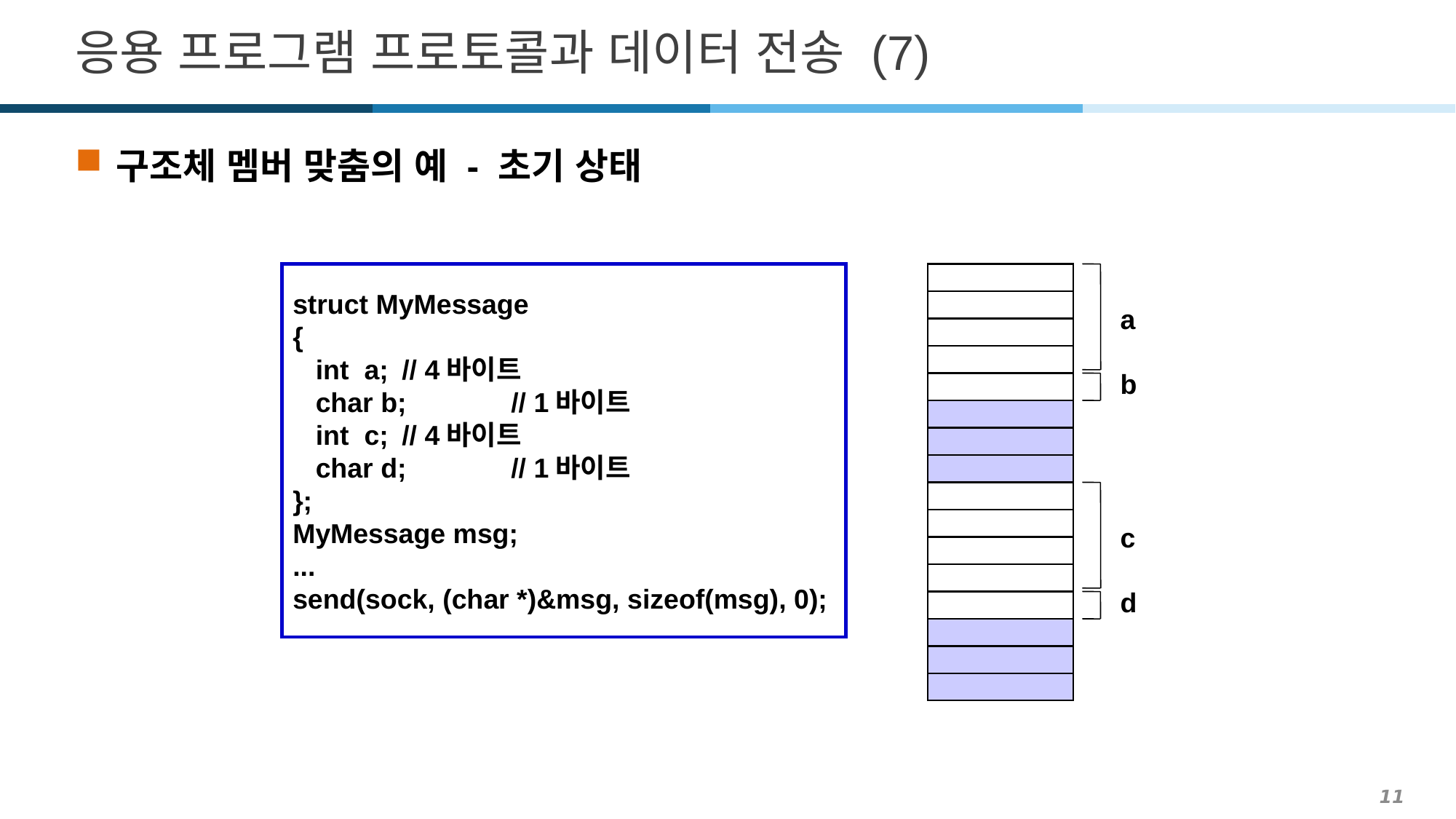

# 응용 프로그램 프로토콜과 데이터 전송 (7)
구조체 멤버 맞춤의 예 - 초기 상태
struct MyMessage
{
   int  a; 	// 4바이트
   char b; 	// 1바이트
   int  c; 	// 4바이트
   char d; 	// 1바이트
};
MyMessage msg;
...
send(sock, (char *)&msg, sizeof(msg), 0);

a

b

c

d